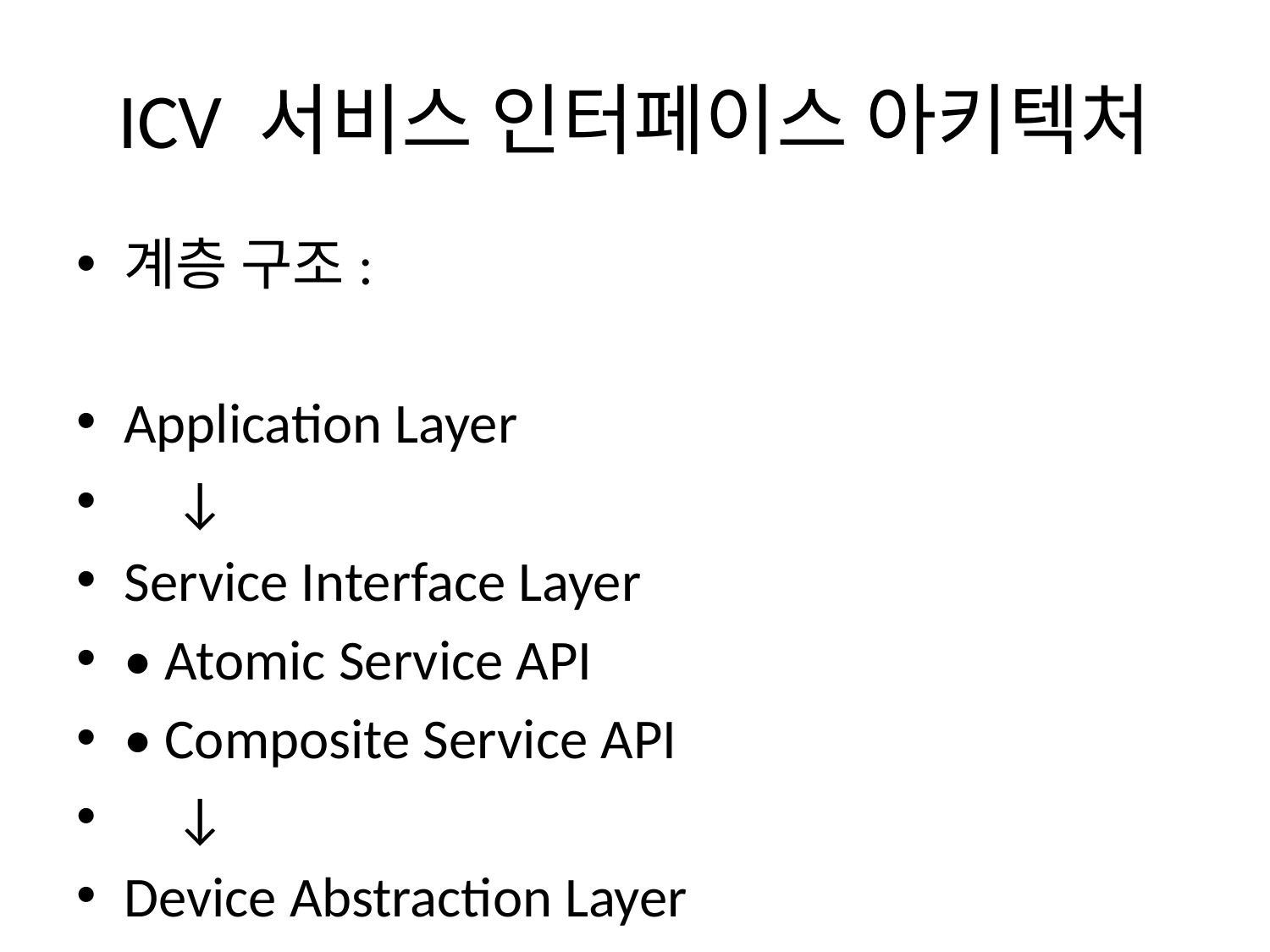

# ICV 서비스 인터페이스 아키텍처
계층 구조:

Application Layer
    ↓
Service Interface Layer
• Atomic Service API
• Composite Service API
    ↓
Device Abstraction Layer
• Sensor Abstraction
• Actuator Abstraction
    ↓
Hardware Layer

핵심 설계 원칙:
• 모듈화 (Modularity)
• 재사용성 (Reusability)
• 확장성 (Scalability)